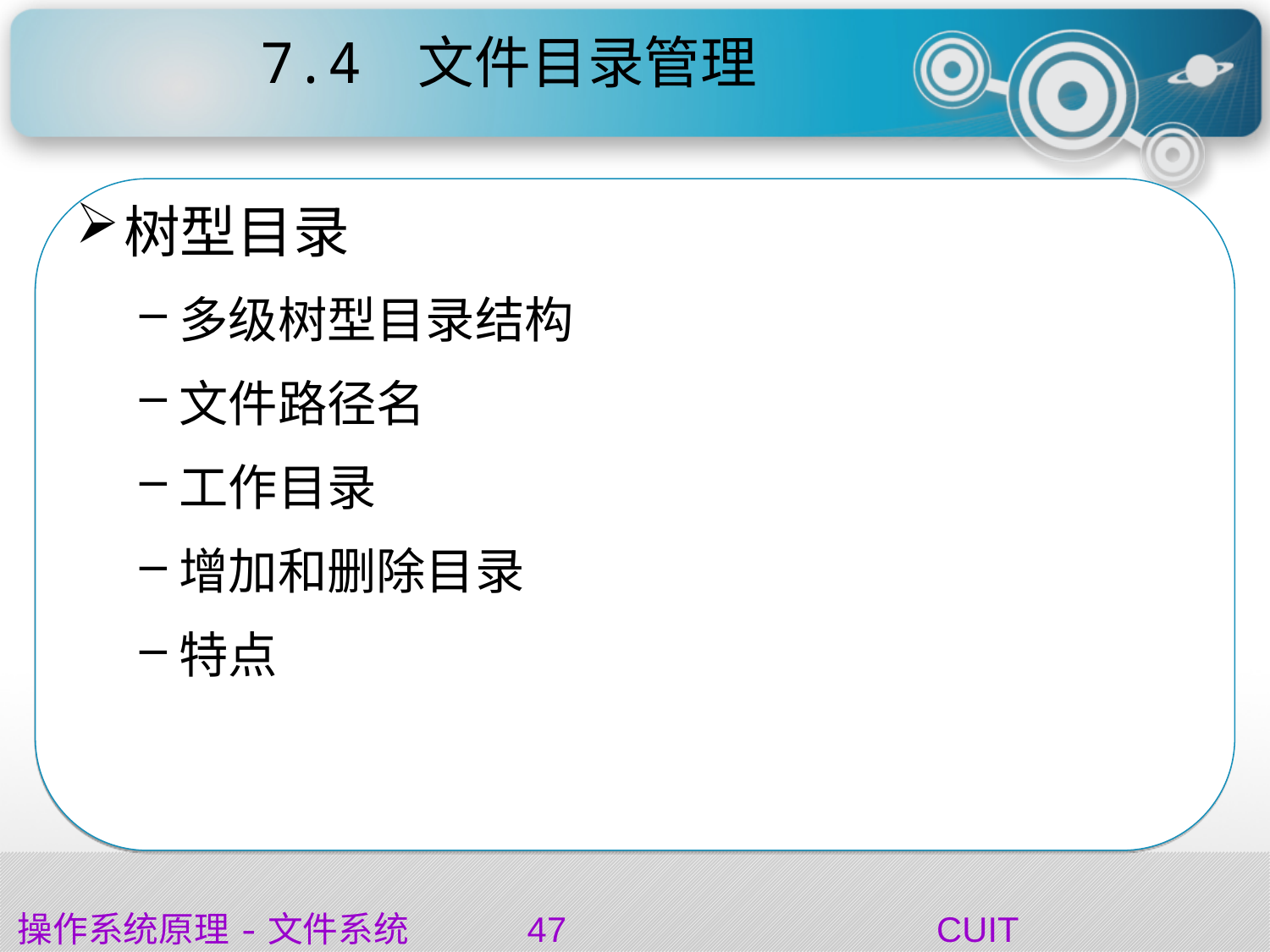

# 7.4   文件目录管理
树型目录
多级树型目录结构
文件路径名
工作目录
增加和删除目录
特点